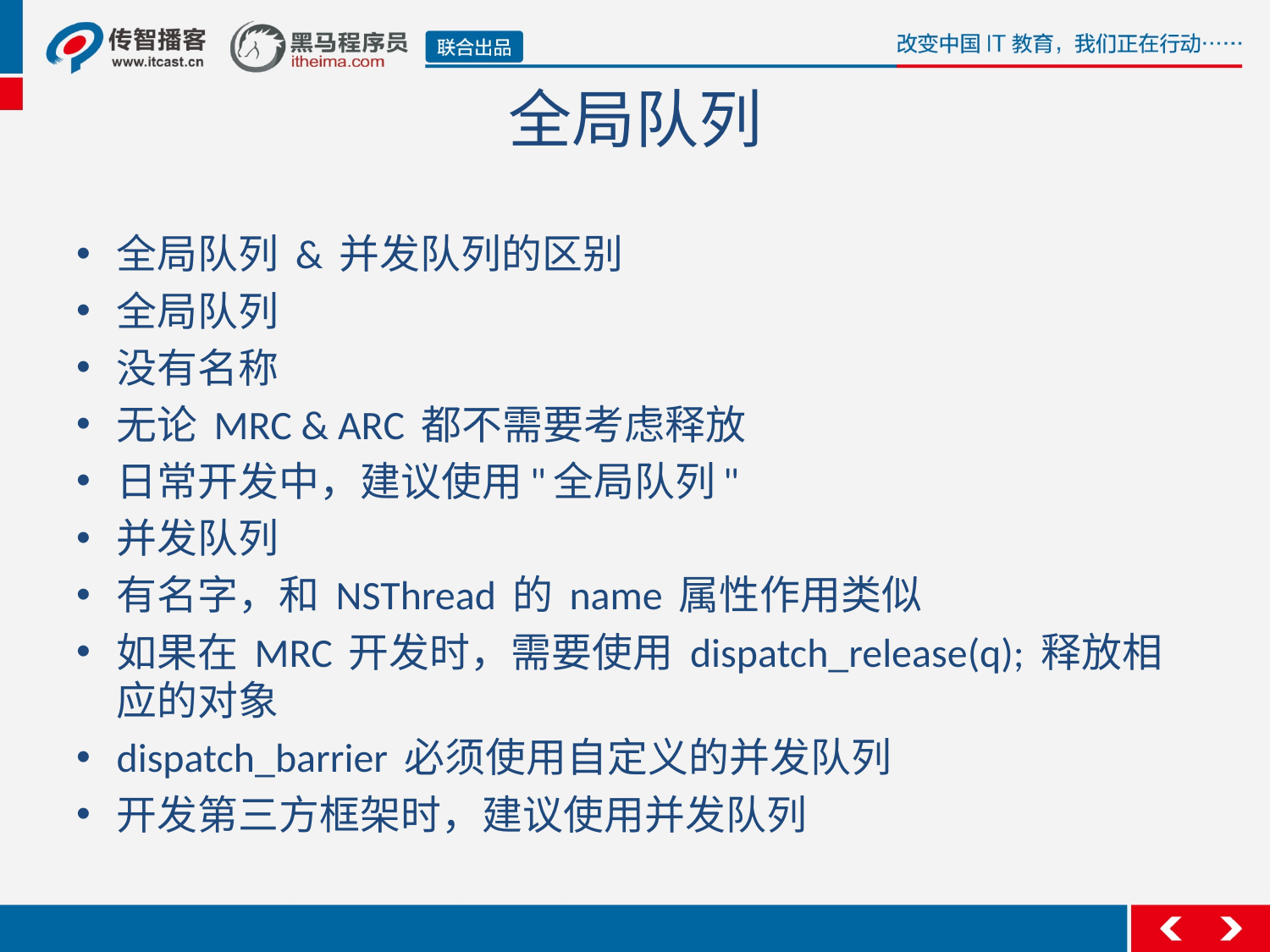

# 全局队列
全局队列 & 并发队列的区别
全局队列
没有名称
无论 MRC & ARC 都不需要考虑释放
日常开发中，建议使用"全局队列"
并发队列
有名字，和 NSThread 的 name 属性作用类似
如果在 MRC 开发时，需要使用 dispatch_release(q); 释放相应的对象
dispatch_barrier 必须使用自定义的并发队列
开发第三方框架时，建议使用并发队列